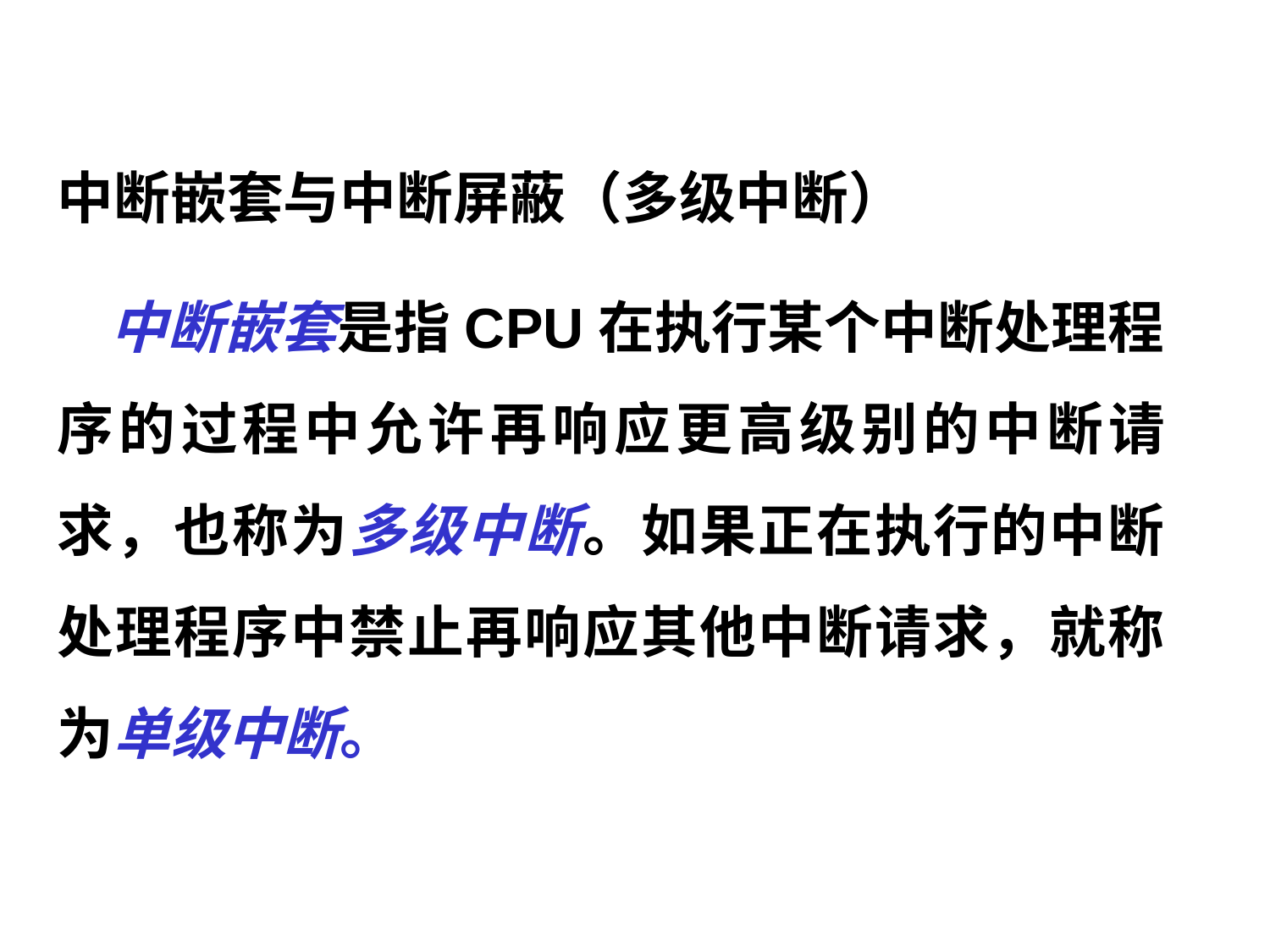

中断嵌套与中断屏蔽（多级中断）
   中断嵌套是指CPU在执行某个中断处理程序的过程中允许再响应更高级别的中断请求，也称为多级中断。如果正在执行的中断处理程序中禁止再响应其他中断请求，就称为单级中断。